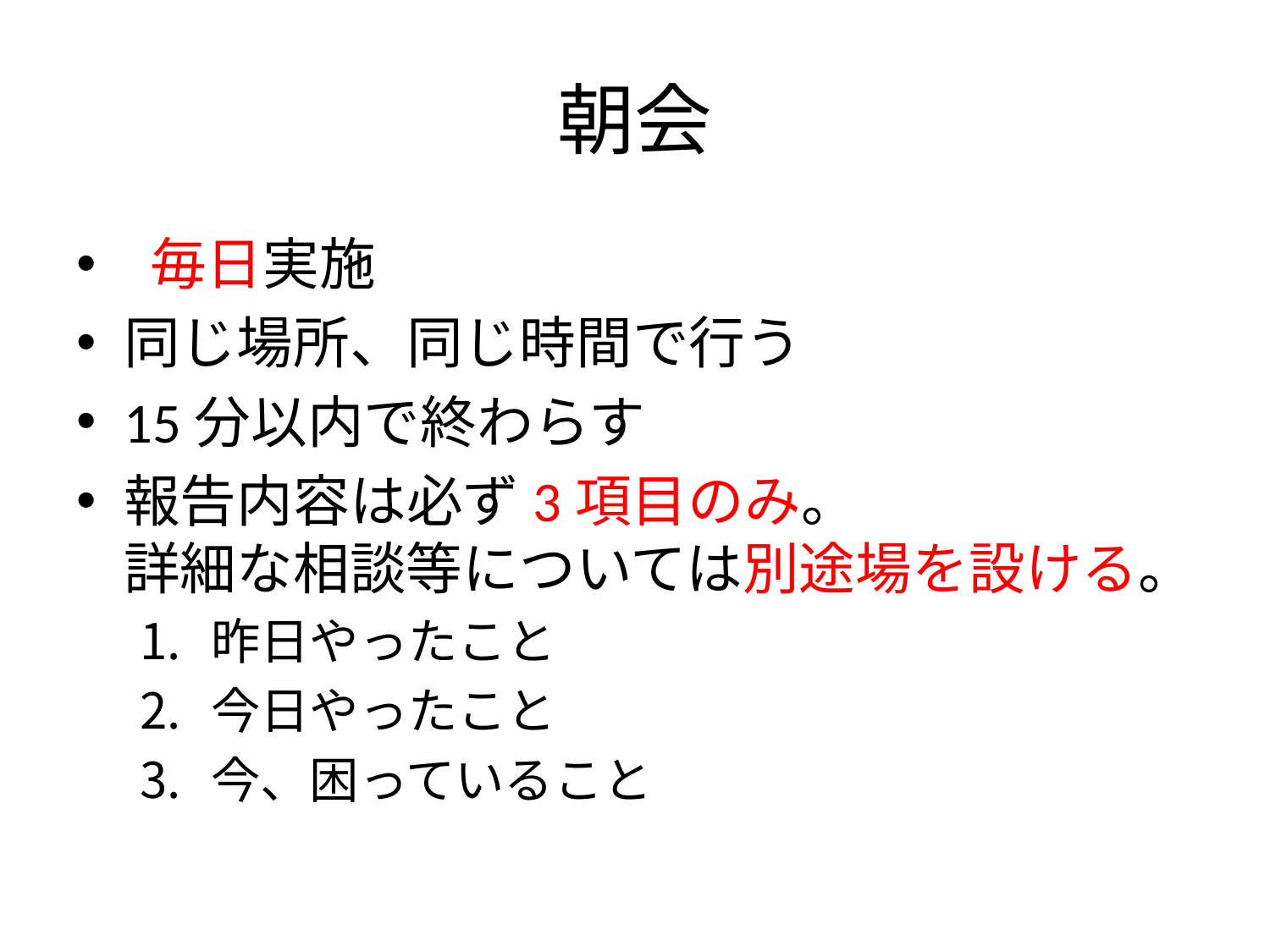

# 朝会
 毎日実施
同じ場所、同じ時間で行う
15分以内で終わらす
報告内容は必ず3項目のみ。
詳細な相談等については別途場を設ける。
昨日やったこと
今日やったこと
今、困っていること